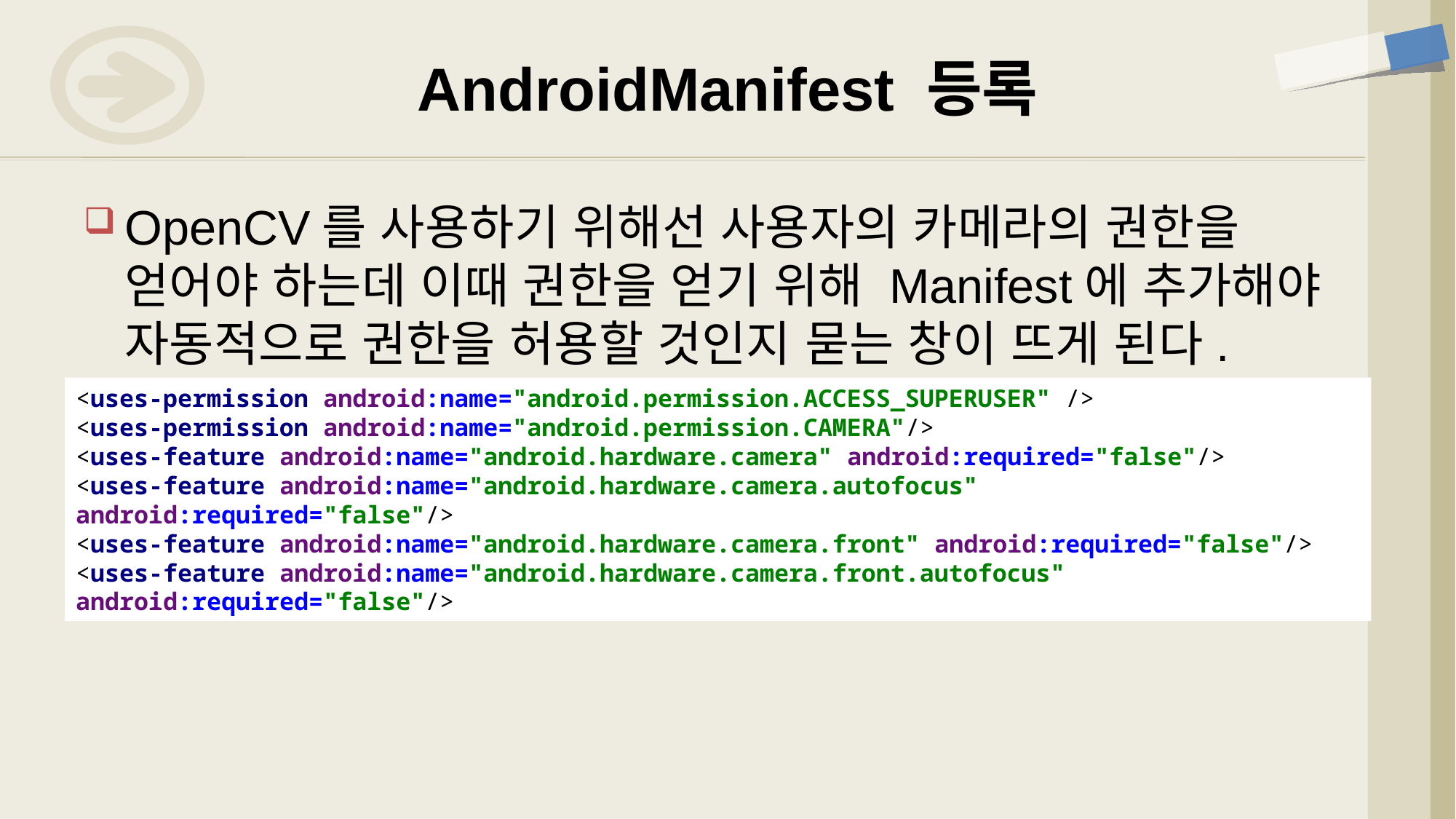

# AndroidManifest 등록
OpenCV를 사용하기 위해선 사용자의 카메라의 권한을 얻어야 하는데 이때 권한을 얻기 위해 Manifest에 추가해야 자동적으로 권한을 허용할 것인지 묻는 창이 뜨게 된다.

<uses-permission android:name="android.permission.ACCESS_SUPERUSER" />
<uses-permission android:name="android.permission.CAMERA"/>
<uses-feature android:name="android.hardware.camera" android:required="false"/>
<uses-feature android:name="android.hardware.camera.autofocus" android:required="false"/>
<uses-feature android:name="android.hardware.camera.front" android:required="false"/>
<uses-feature android:name="android.hardware.camera.front.autofocus"  android:required="false"/>